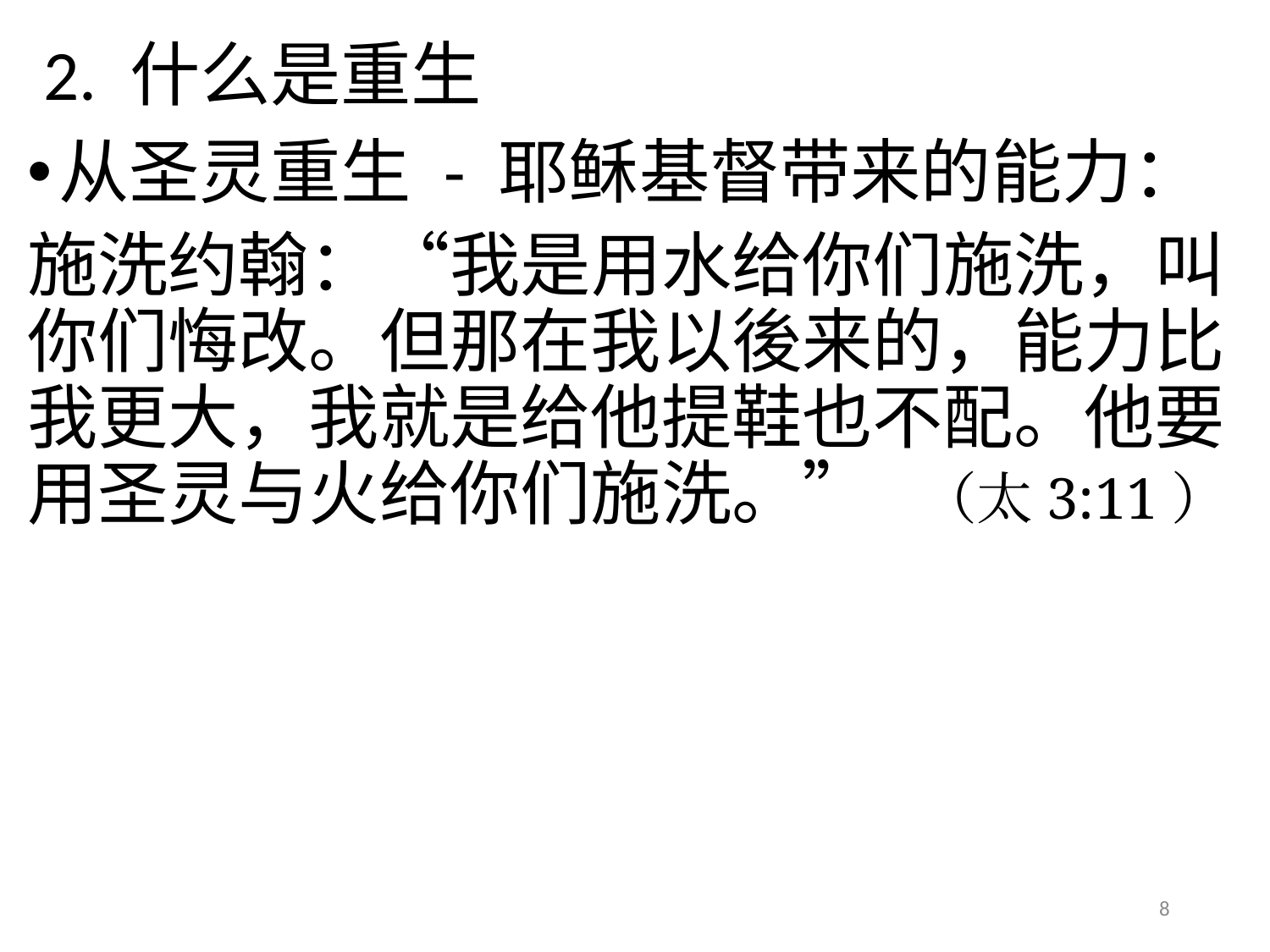

# 2. 什么是重生
从圣灵重生 - 耶稣基督带来的能力：
施洗约翰：“我是用水给你们施洗，叫你们悔改。但那在我以後来的，能力比我更大，我就是给他提鞋也不配。他要用圣灵与火给你们施洗。”   （太3:11）

8